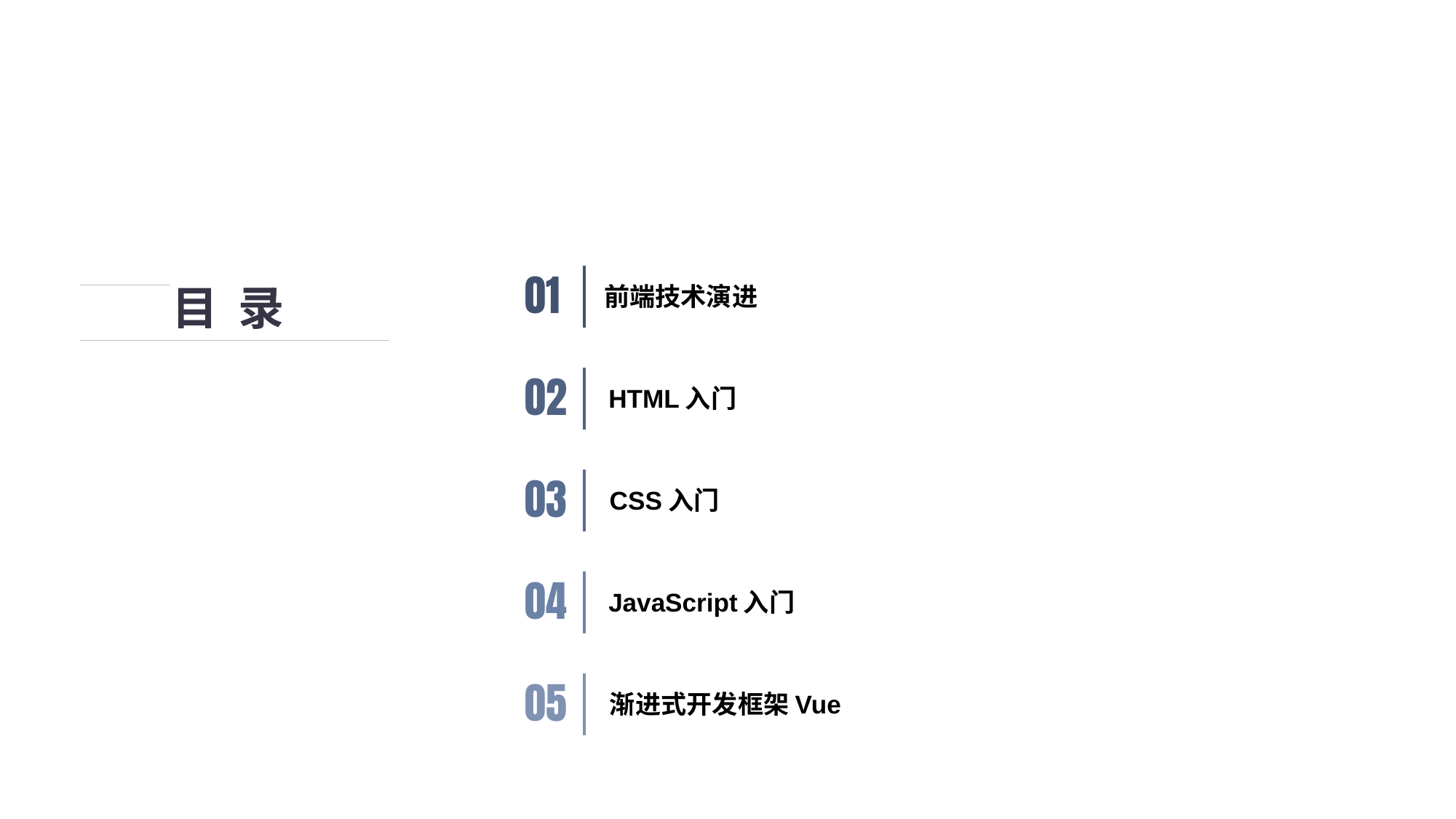

目  录
01
前端技术演进
02
HTML入门
03
CSS入门
04
JavaScript入门
05
渐进式开发框架Vue